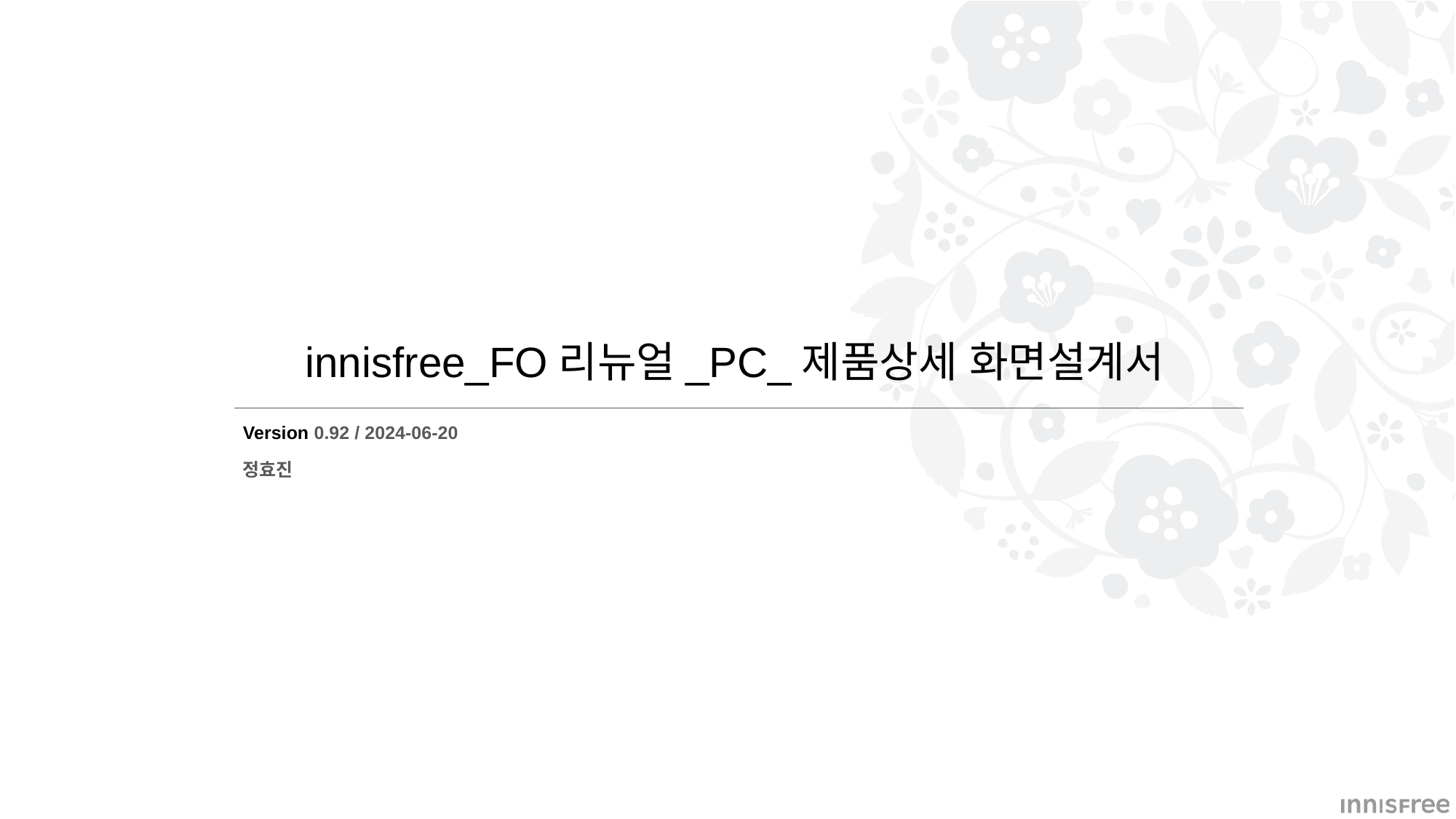

innisfree_FO리뉴얼_PC_제품상세 화면설계서
Version 0.92 / 2024-06-20
정효진